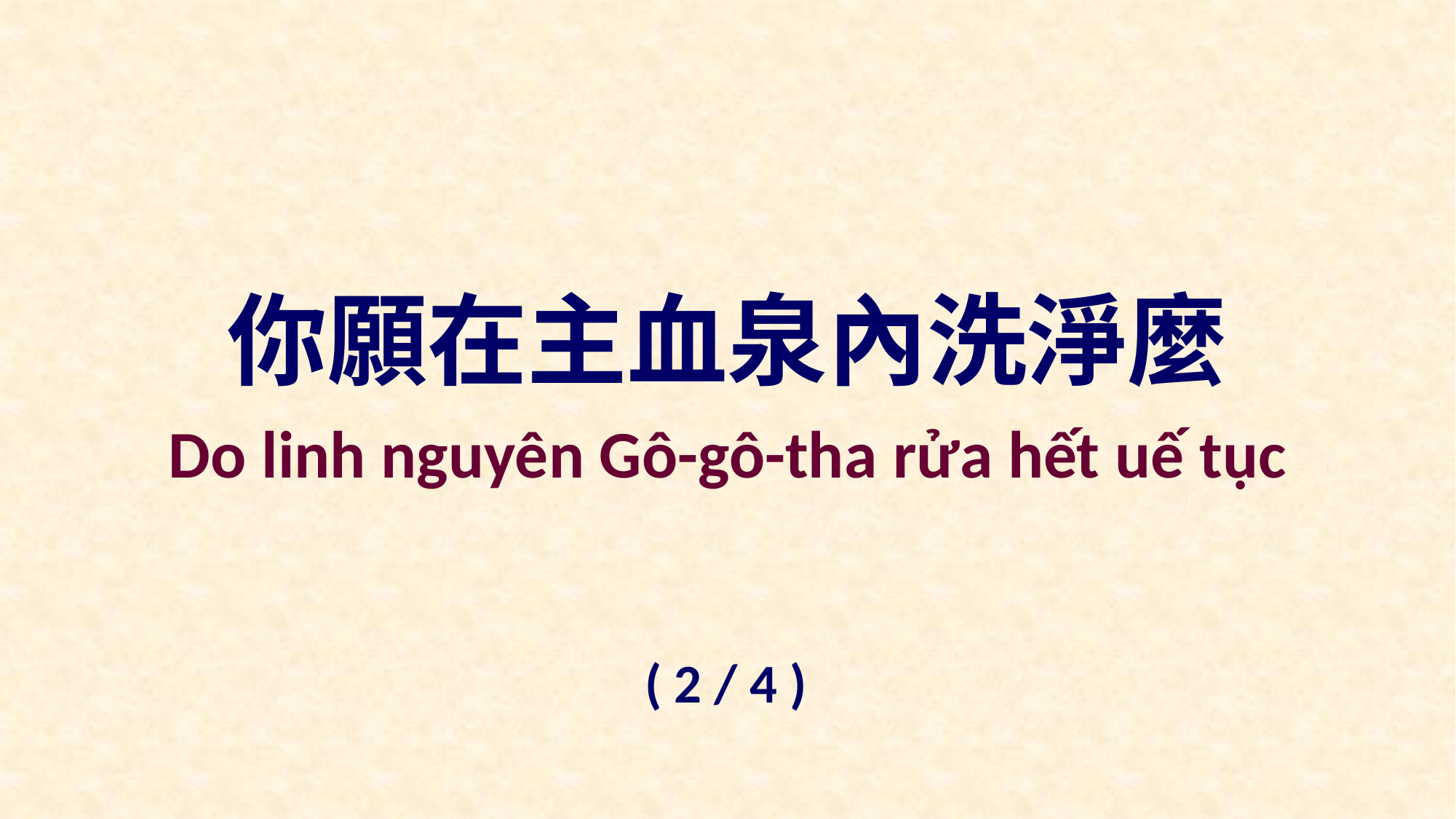

你願在主血泉內洗淨麼
Do linh nguyên Gô-gô-tha rửa hết uế tục
( 2 / 4 )